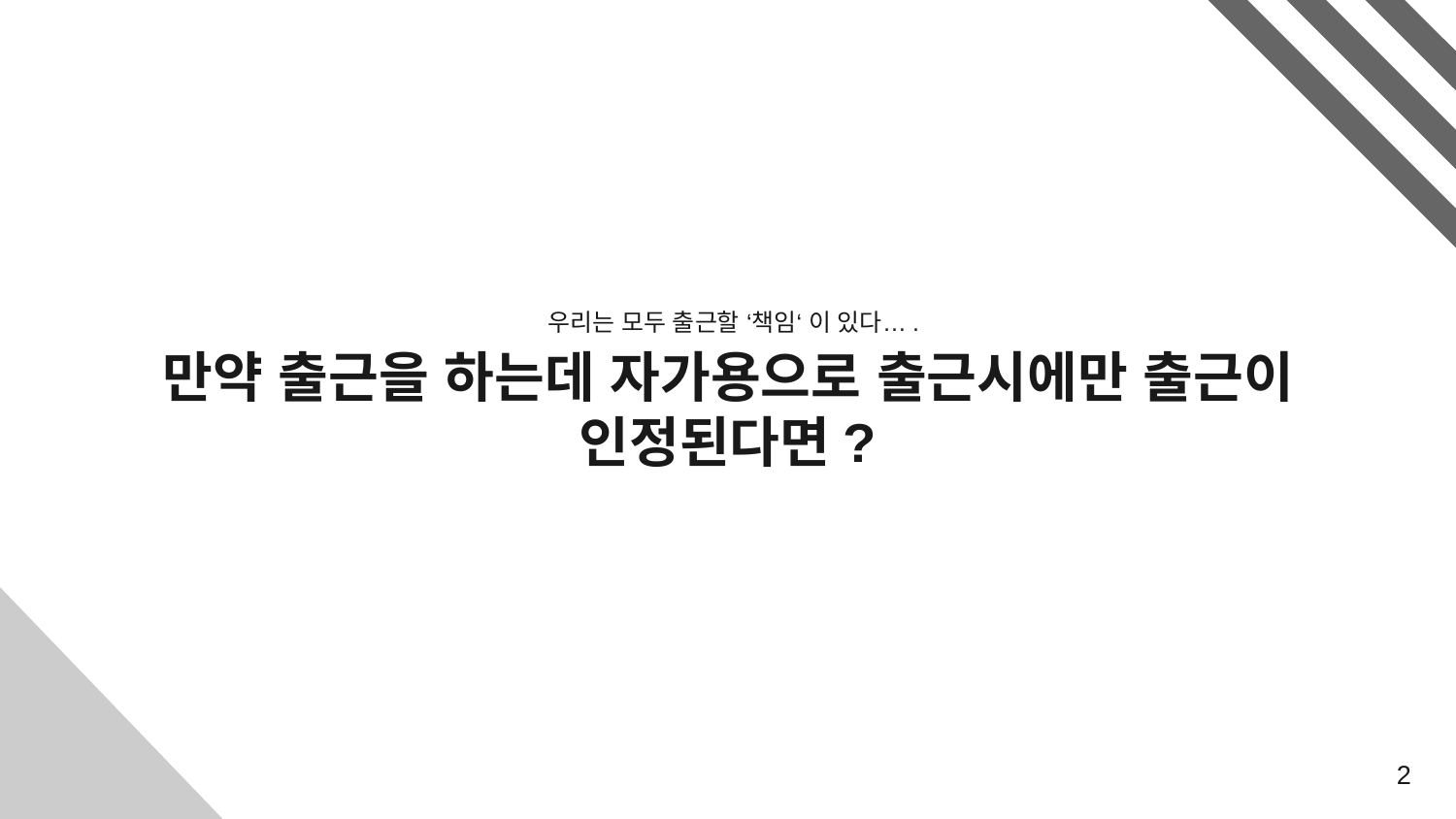

우리는 모두 출근할 ‘책임‘ 이 있다….
# 만약 출근을 하는데 자가용으로 출근시에만 출근이 인정된다면?
2